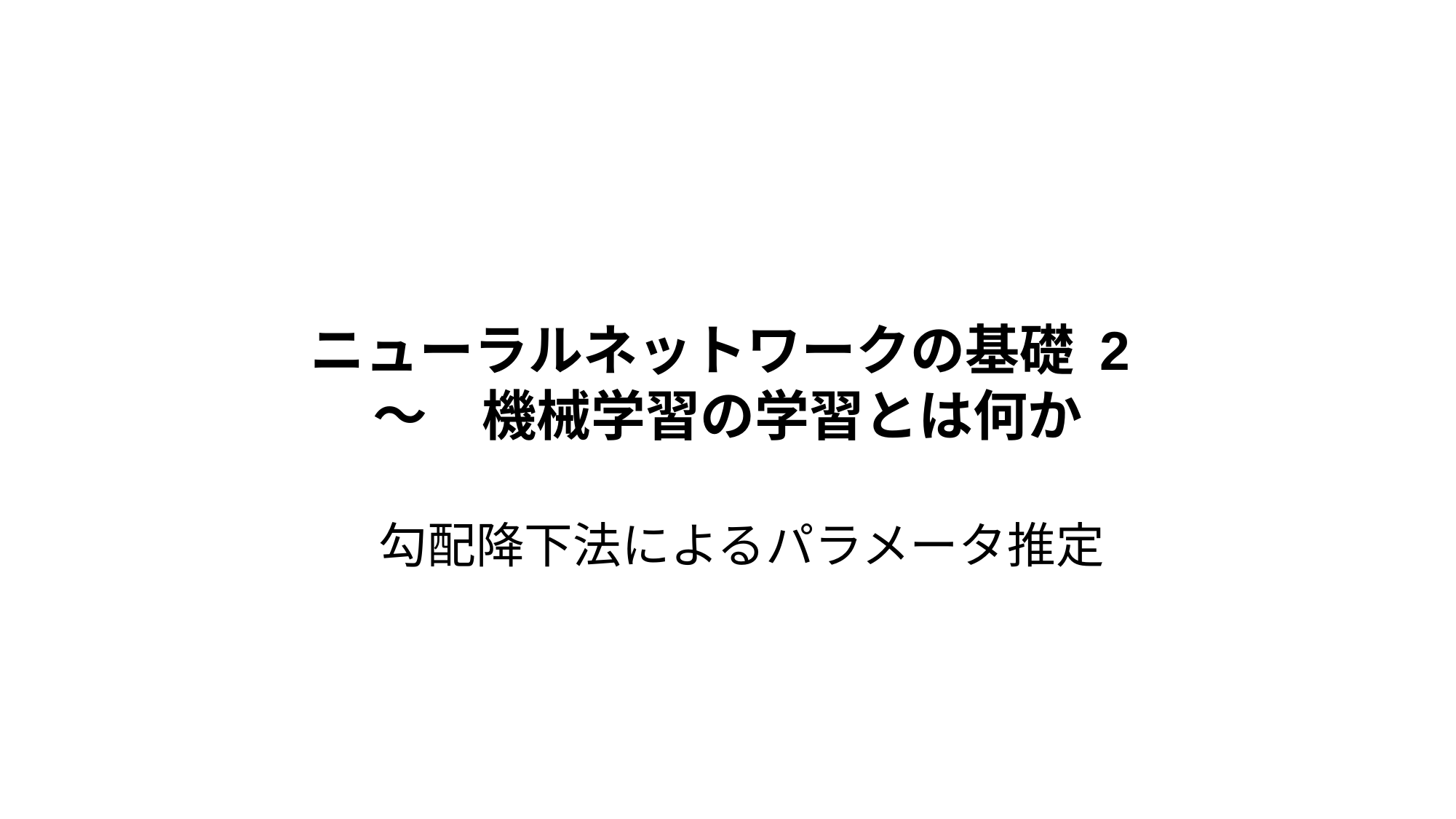

ニューラルネットワークの基礎 2
～　機械学習の学習とは何か
勾配降下法によるパラメータ推定